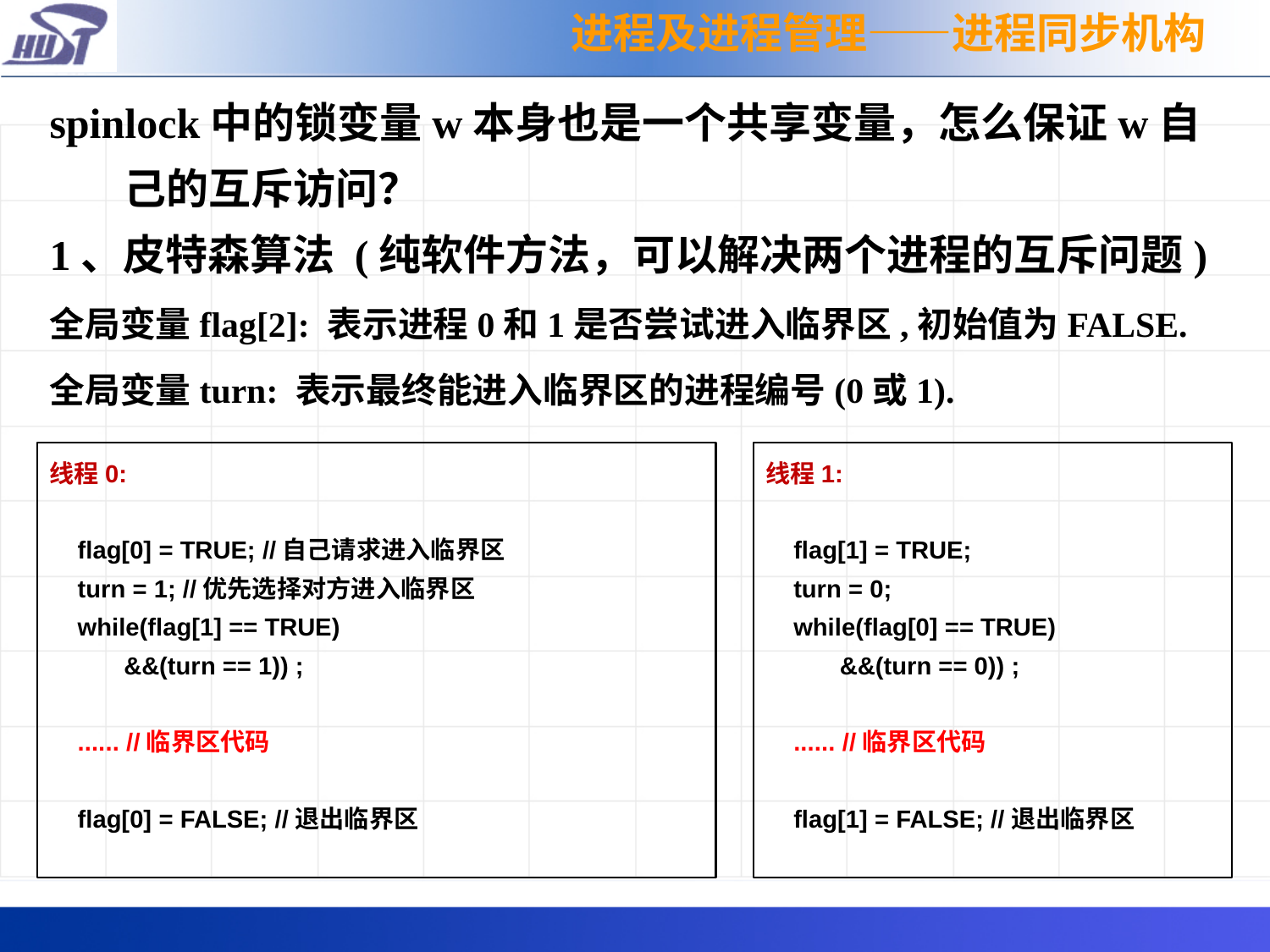

进程及进程管理——进程同步机构
spinlock中的锁变量w本身也是一个共享变量，怎么保证w自己的互斥访问？
1、皮特森算法 (纯软件方法，可以解决两个进程的互斥问题)
全局变量flag[2]: 表示进程0和1是否尝试进入临界区,初始值为FALSE.
全局变量turn: 表示最终能进入临界区的进程编号(0或1).
线程0:

    flag[0] = TRUE; //自己请求进入临界区
    turn = 1; //优先选择对方进入临界区
    while(flag[1] == TRUE)
	&&(turn == 1)) ;

    ...... //临界区代码

    flag[0] = FALSE; //退出临界区

线程1:

    flag[1] = TRUE;
    turn = 0;
    while(flag[0] == TRUE)
	&&(turn == 0)) ;

    ...... //临界区代码

    flag[1] = FALSE; //退出临界区